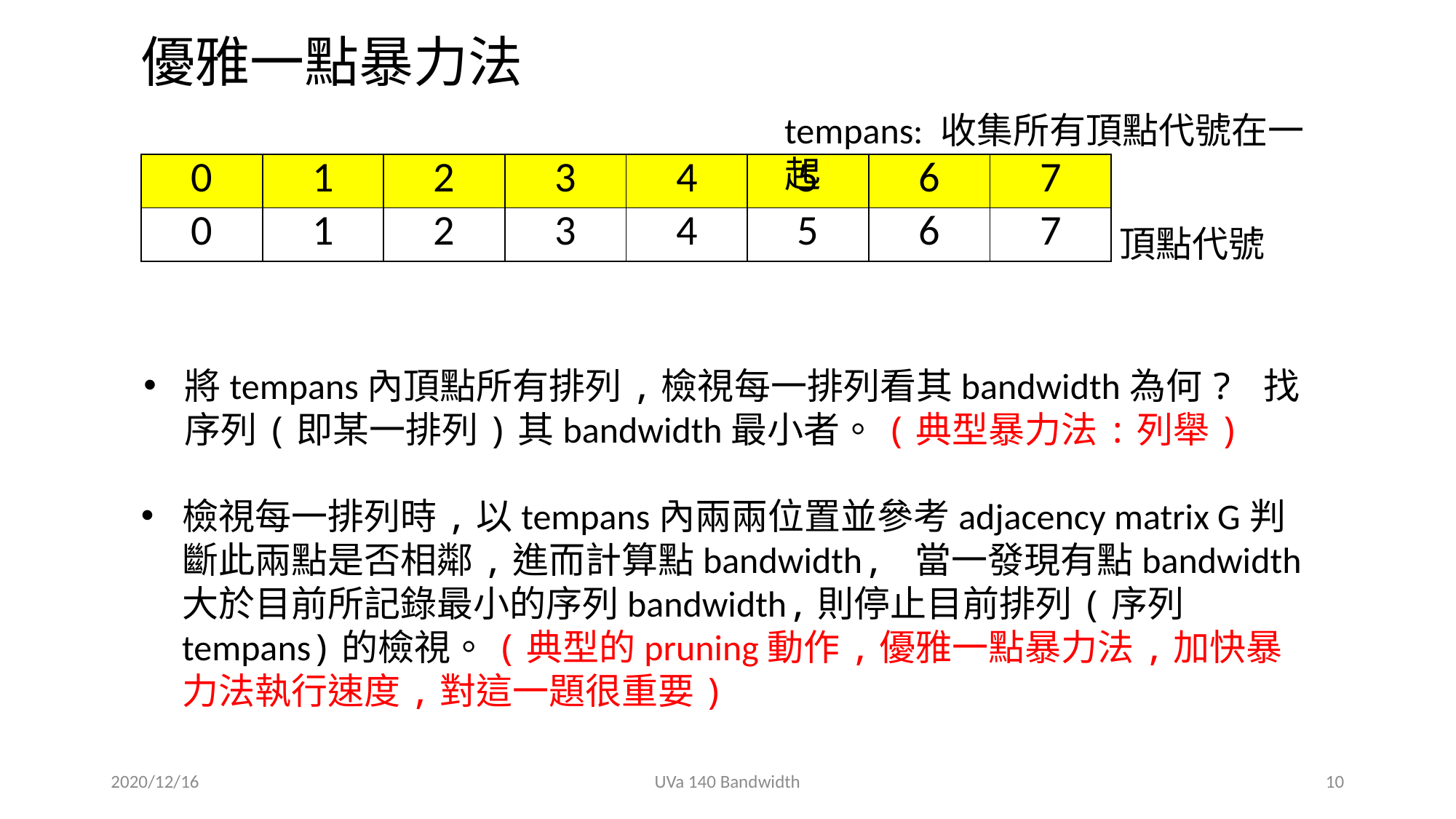

優雅一點暴力法
tempans: 收集所有頂點代號在一起
| 0 | 1 | 2 | 3 | 4 | 5 | 6 | 7 |
| --- | --- | --- | --- | --- | --- | --- | --- |
| 0 | 1 | 2 | 3 | 4 | 5 | 6 | 7 |
頂點代號
將tempans內頂點所有排列,檢視每一排列看其bandwidth為何? 找序列(即某一排列)其bandwidth最小者。(典型暴力法:列舉)

檢視每一排列時,以tempans內兩兩位置並參考adjacency matrix G判斷此兩點是否相鄰,進而計算點bandwidth, 當一發現有點bandwidth大於目前所記錄最小的序列bandwidth,則停止目前排列(序列tempans)的檢視。(典型的pruning動作,優雅一點暴力法,加快暴力法執行速度,對這一題很重要)

2020/12/16
UVa 140 Bandwidth
10